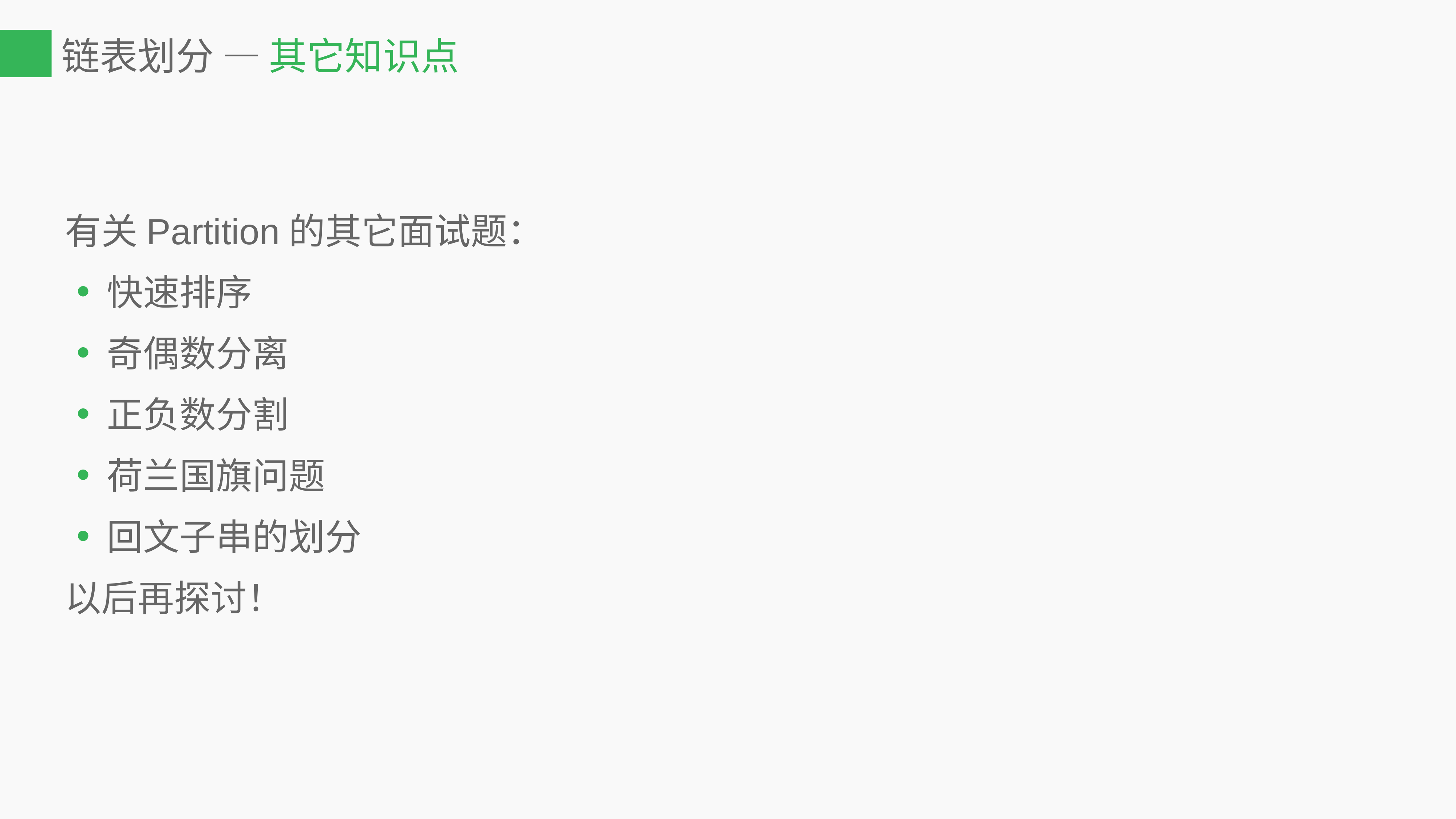

# 链表划分 — 其它知识点
有关Partition的其它面试题：
快速排序
奇偶数分离
正负数分割
荷兰国旗问题
回文子串的划分
以后再探讨！